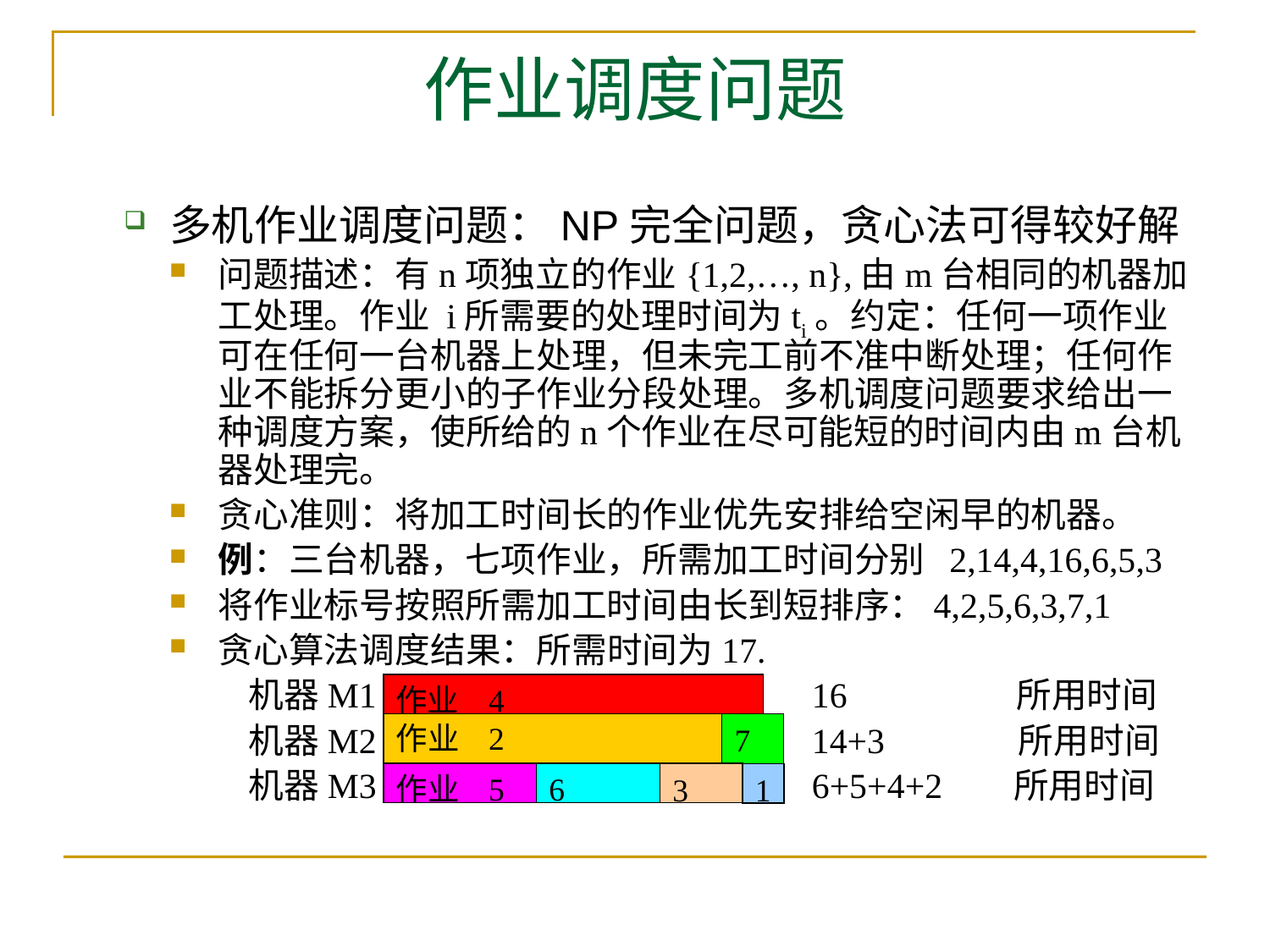

# 作业调度问题
多机作业调度问题：NP完全问题，贪心法可得较好解
问题描述：有n项独立的作业{1,2,…, n},由m台相同的机器加工处理。作业 i所需要的处理时间为ti。约定：任何一项作业可在任何一台机器上处理，但未完工前不准中断处理；任何作业不能拆分更小的子作业分段处理。多机调度问题要求给出一种调度方案，使所给的n个作业在尽可能短的时间内由m台机器处理完。
贪心准则：将加工时间长的作业优先安排给空闲早的机器。
例：三台机器，七项作业，所需加工时间分别  2,14,4,16,6,5,3
将作业标号按照所需加工时间由长到短排序：4,2,5,6,3,7,1
贪心算法调度结果：所需时间为17.
         机器M1                                                 16                  所用时间
         机器M2                                                 14+3              所用时间
         机器M3                                                 6+5+4+2       所用时间

作业   4
作业   2
7
作业   5
6
3
1